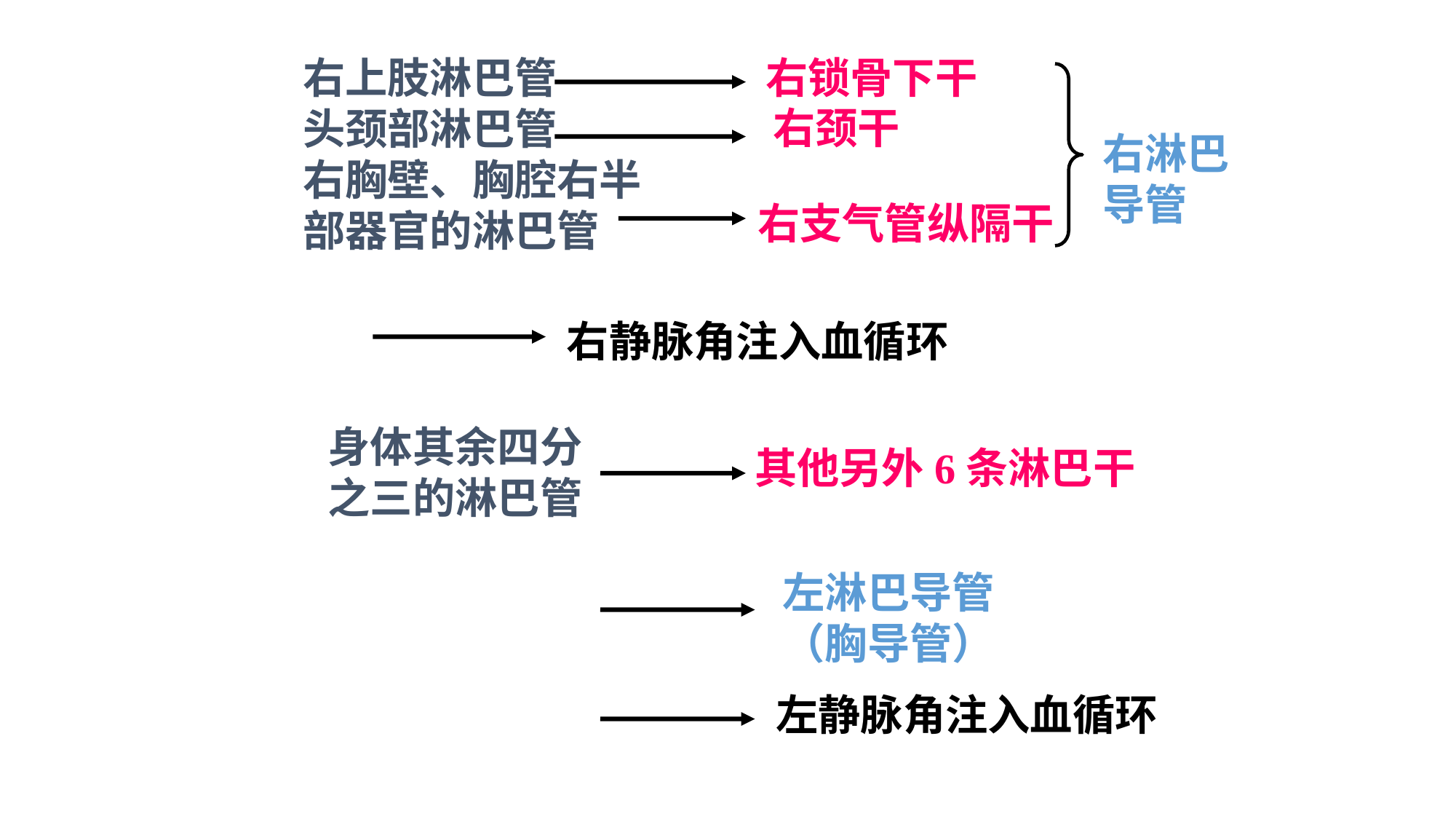

右上肢淋巴管
头颈部淋巴管
右胸壁、胸腔右半
部器官的淋巴管
右锁骨下干

右颈干
右淋巴
导管

右支气管纵隔干

右静脉角注入血循环

身体其余四分
之三的淋巴管
其他另外6条淋巴干

左淋巴导管
（胸导管）

左静脉角注入血循环